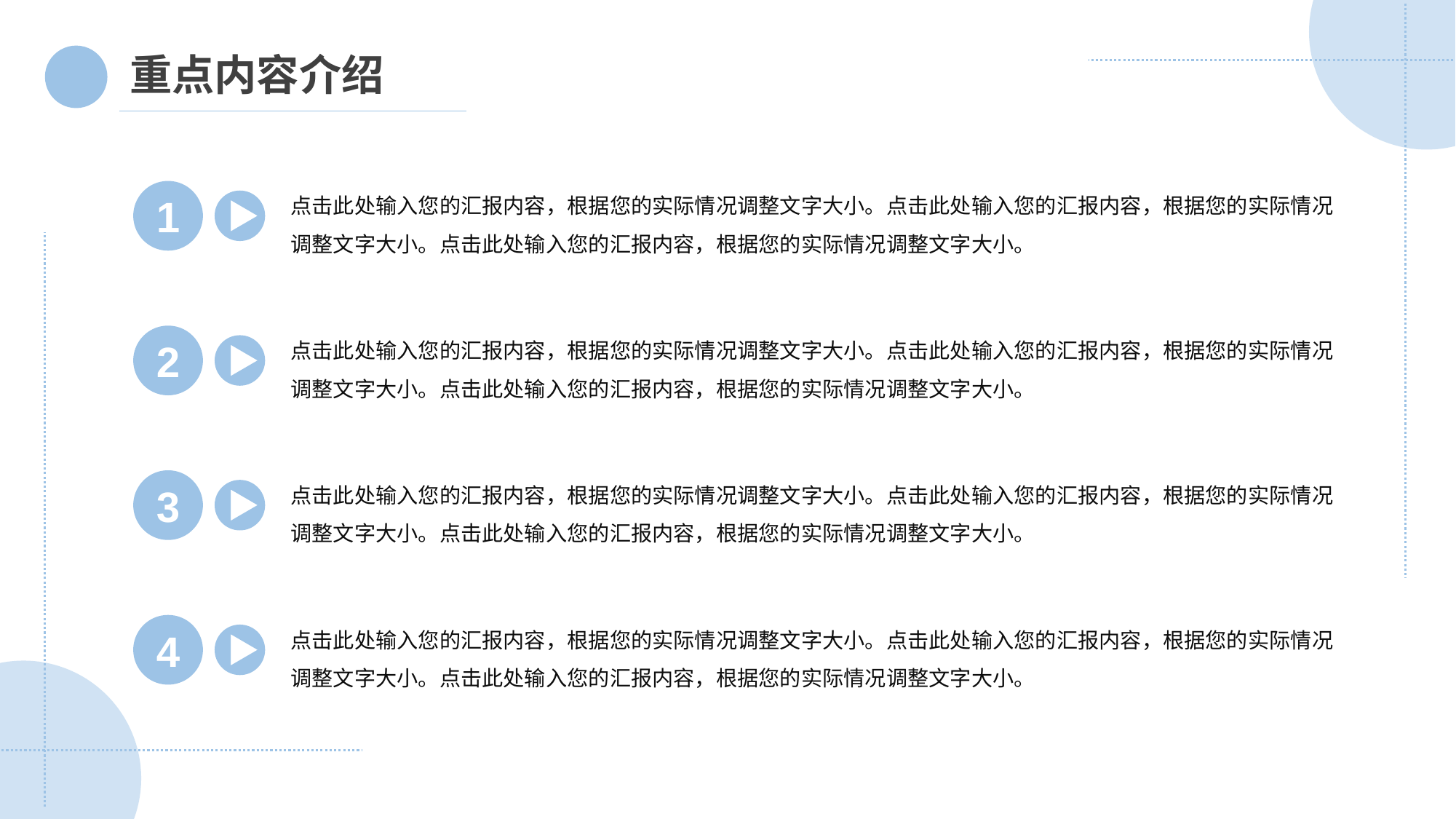

重点内容介绍

点击此处输入您的汇报内容，根据您的实际情况调整文字大小。点击此处输入您的汇报内容，根据您的实际情况调整文字大小。点击此处输入您的汇报内容，根据您的实际情况调整文字大小。
1

点击此处输入您的汇报内容，根据您的实际情况调整文字大小。点击此处输入您的汇报内容，根据您的实际情况调整文字大小。点击此处输入您的汇报内容，根据您的实际情况调整文字大小。
2

点击此处输入您的汇报内容，根据您的实际情况调整文字大小。点击此处输入您的汇报内容，根据您的实际情况调整文字大小。点击此处输入您的汇报内容，根据您的实际情况调整文字大小。
3

点击此处输入您的汇报内容，根据您的实际情况调整文字大小。点击此处输入您的汇报内容，根据您的实际情况调整文字大小。点击此处输入您的汇报内容，根据您的实际情况调整文字大小。
4